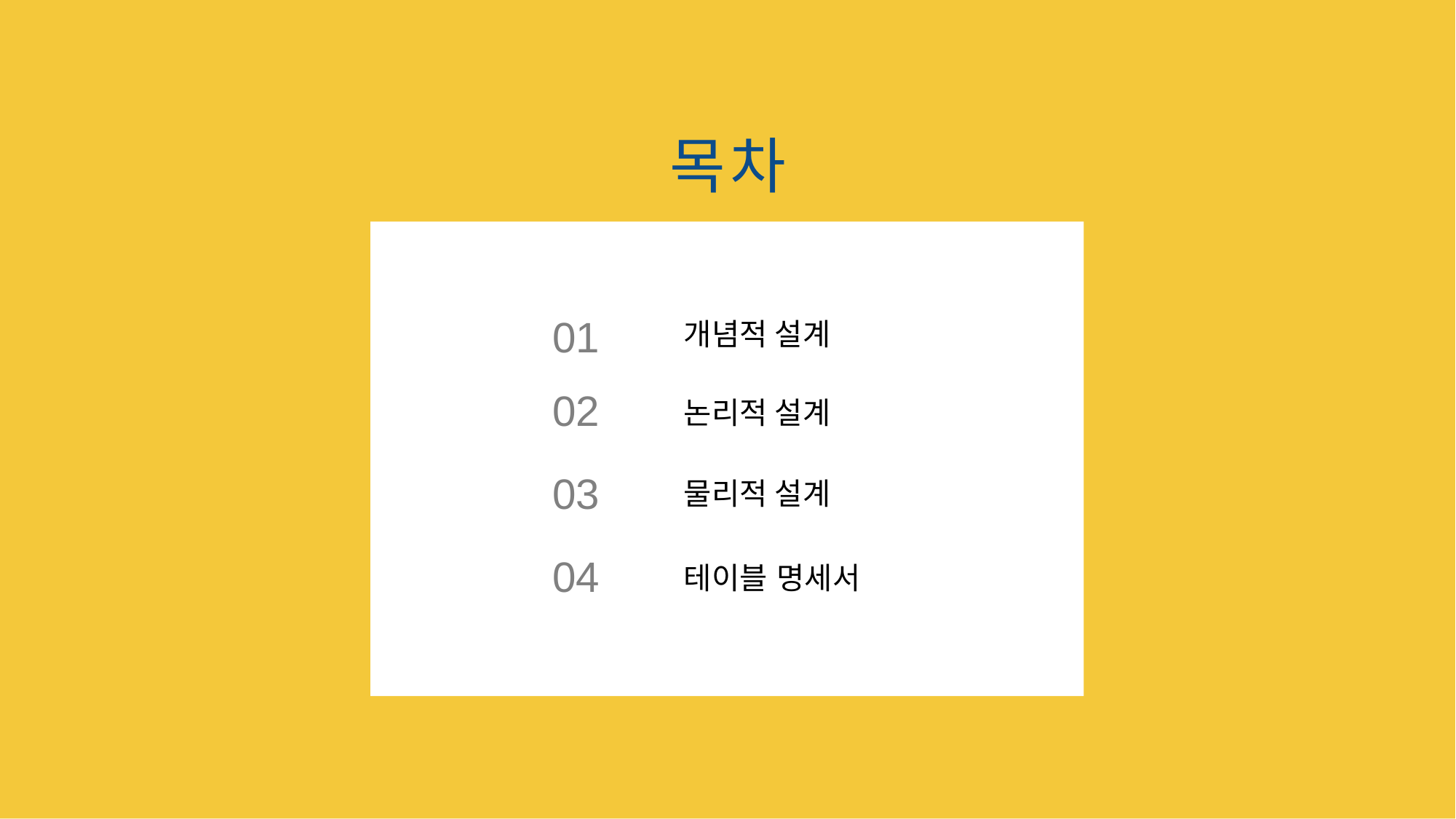

목차
ㅎㅎ
01
개념적 설계
02
논리적 설계
03
물리적 설계
04
테이블 명세서